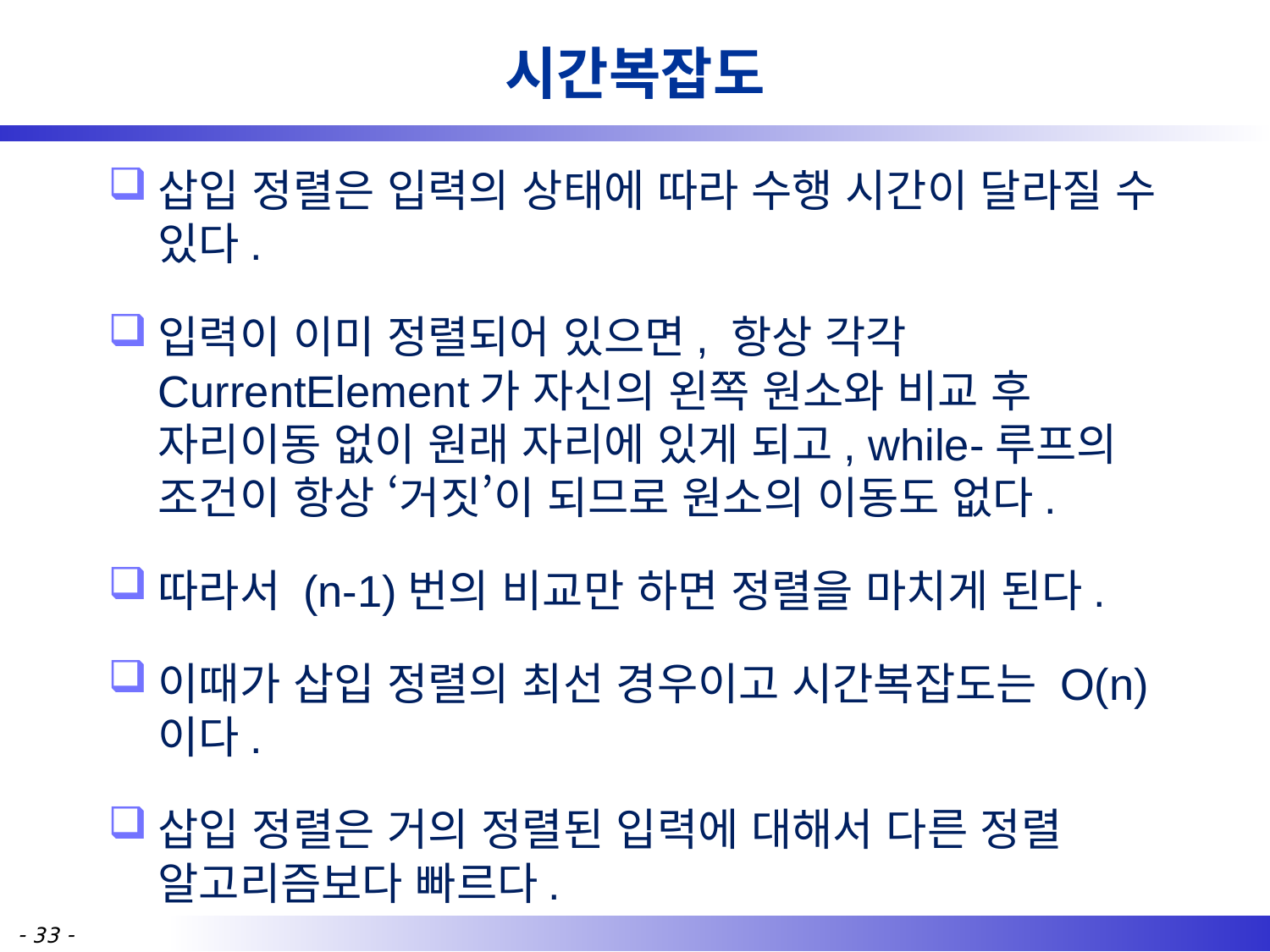

# 시간복잡도
삽입 정렬은 입력의 상태에 따라 수행 시간이 달라질 수 있다.
입력이 이미 정렬되어 있으면, 항상 각각 CurrentElement가 자신의 왼쪽 원소와 비교 후 자리이동 없이 원래 자리에 있게 되고, while-루프의 조건이 항상 ‘거짓’이 되므로 원소의 이동도 없다.
따라서 (n-1)번의 비교만 하면 정렬을 마치게 된다.
이때가 삽입 정렬의 최선 경우이고 시간복잡도는 O(n)이다.
삽입 정렬은 거의 정렬된 입력에 대해서 다른 정렬 알고리즘보다 빠르다.
- 33 -